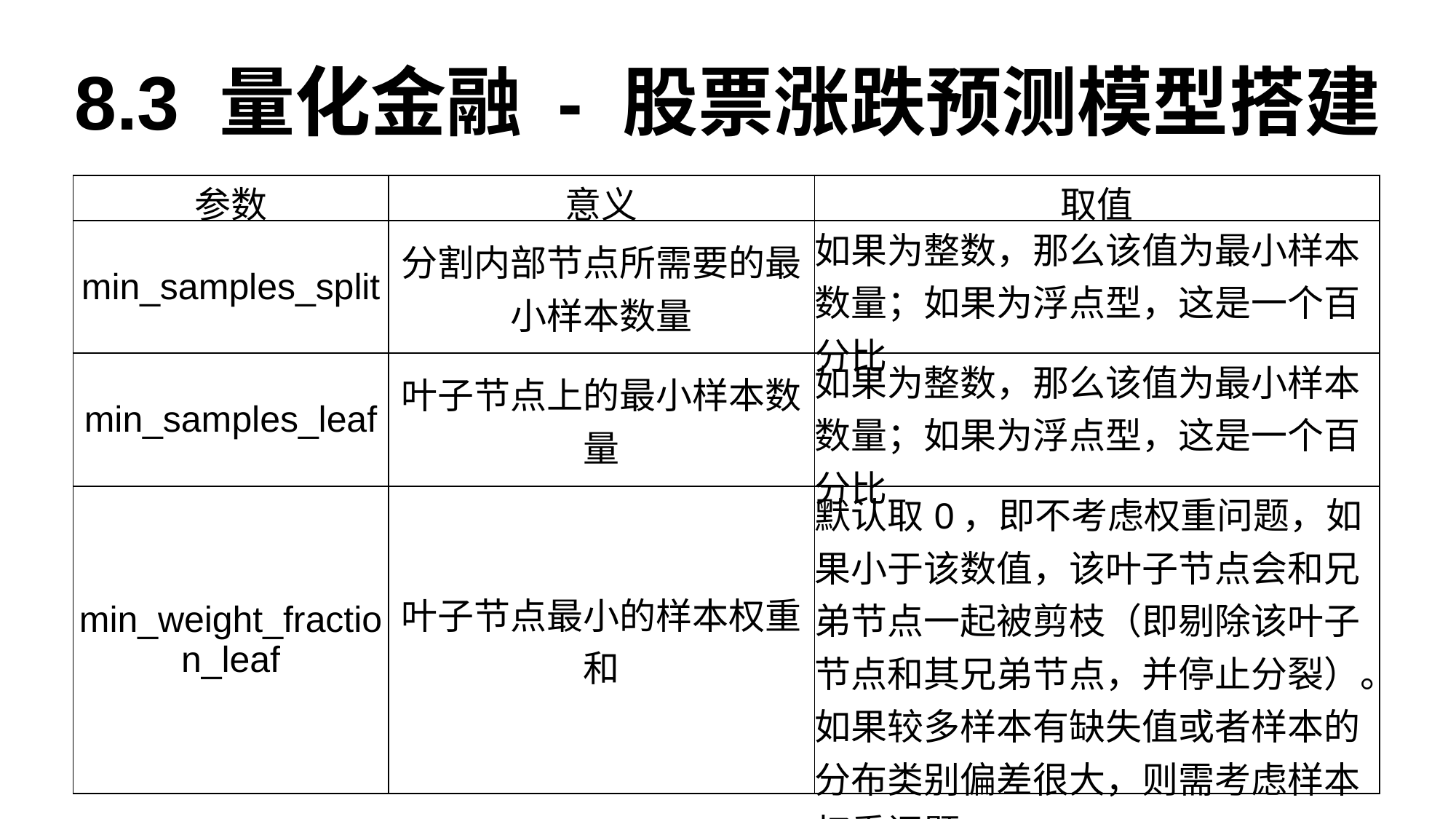

8.3 量化金融 - 股票涨跌预测模型搭建
| 参数 | 意义 | 取值 |
| --- | --- | --- |
| min\_samples\_split | 分割内部节点所需要的最小样本数量 | 如果为整数，那么该值为最小样本数量；如果为浮点型，这是一个百分比 |
| min\_samples\_leaf | 叶子节点上的最小样本数量 | 如果为整数，那么该值为最小样本数量；如果为浮点型，这是一个百分比 |
| min\_weight\_fraction\_leaf | 叶子节点最小的样本权重和 | 默认取0，即不考虑权重问题，如果小于该数值，该叶子节点会和兄弟节点一起被剪枝（即剔除该叶子节点和其兄弟节点，并停止分裂）。如果较多样本有缺失值或者样本的分布类别偏差很大，则需考虑样本权重问题 |